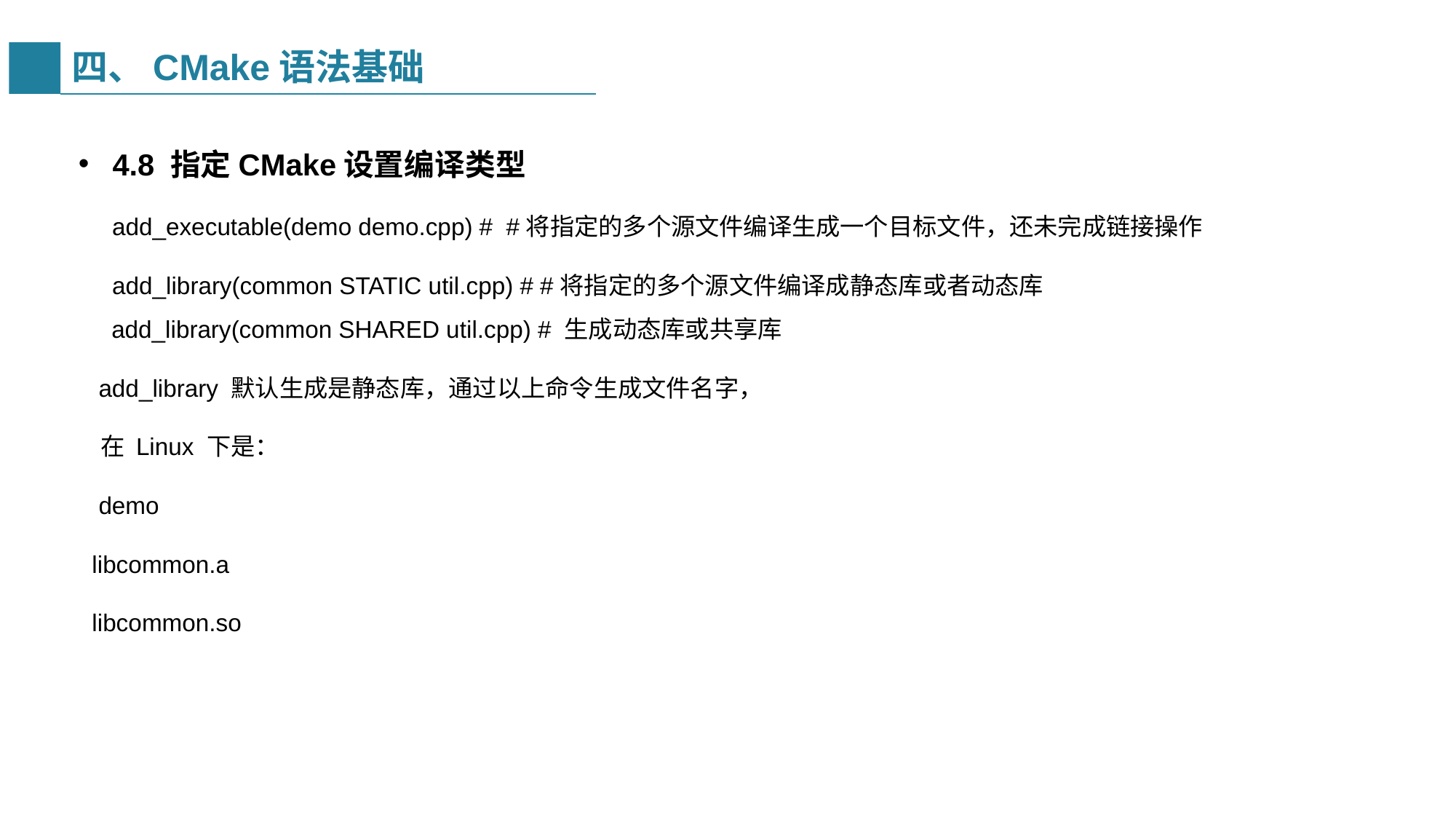

# 四、CMake语法基础
4.8 指定CMake设置编译类型
     add_executable(demo demo.cpp) #  #将指定的多个源文件编译生成一个目标文件，还未完成链接操作
     add_library(common STATIC util.cpp) # #将指定的多个源文件编译成静态库或者动态库
     add_library(common SHARED util.cpp) # 生成动态库或共享库
   add_library 默认生成是静态库，通过以上命令生成文件名字，
   在 Linux 下是：
   demo
  libcommon.a
  libcommon.so
20